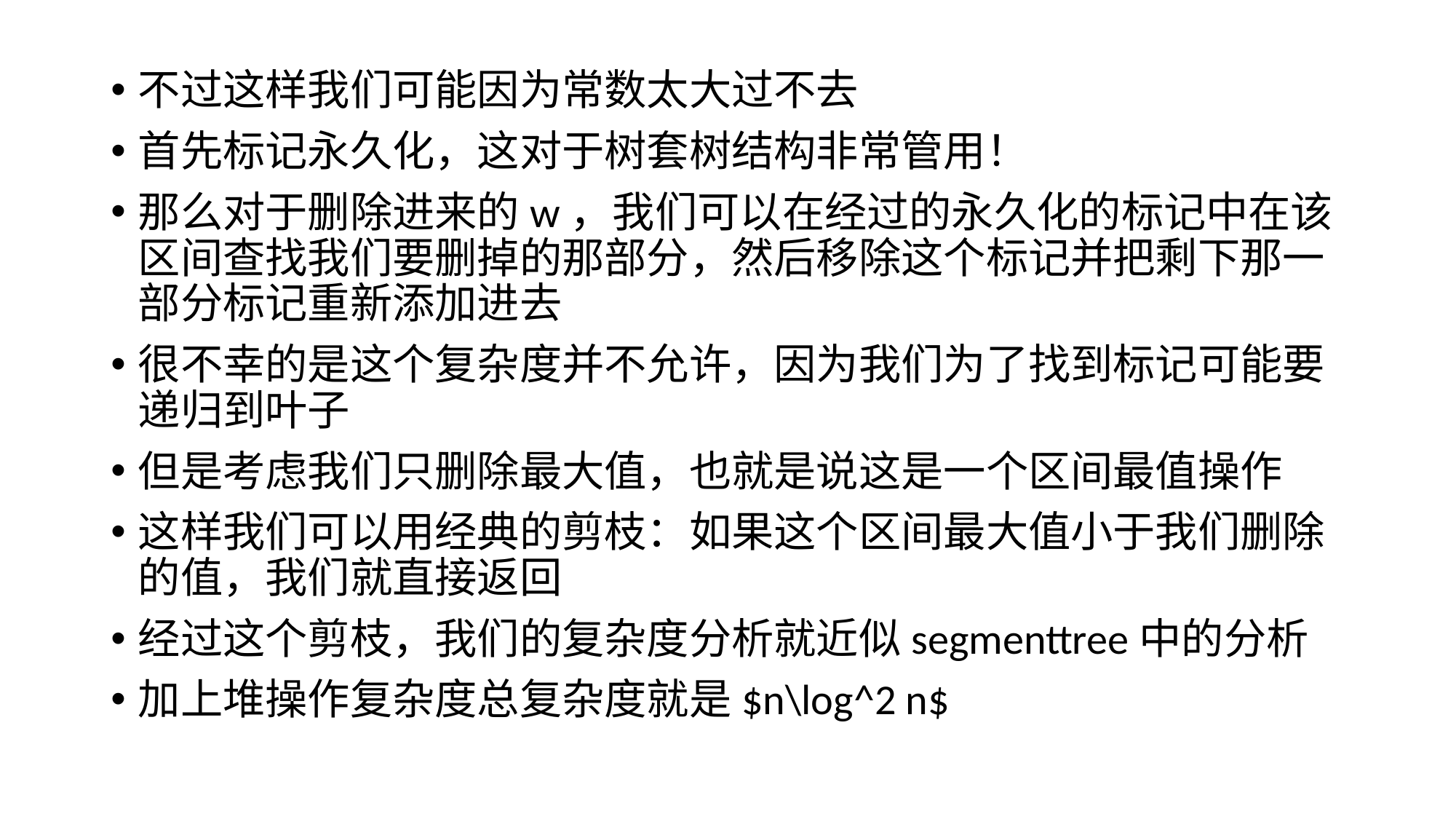

不过这样我们可能因为常数太大过不去
首先标记永久化，这对于树套树结构非常管用！
那么对于删除进来的w，我们可以在经过的永久化的标记中在该区间查找我们要删掉的那部分，然后移除这个标记并把剩下那一部分标记重新添加进去
很不幸的是这个复杂度并不允许，因为我们为了找到标记可能要递归到叶子
但是考虑我们只删除最大值，也就是说这是一个区间最值操作
这样我们可以用经典的剪枝：如果这个区间最大值小于我们删除的值，我们就直接返回
经过这个剪枝，我们的复杂度分析就近似segmenttree中的分析
加上堆操作复杂度总复杂度就是$n\log^2 n$